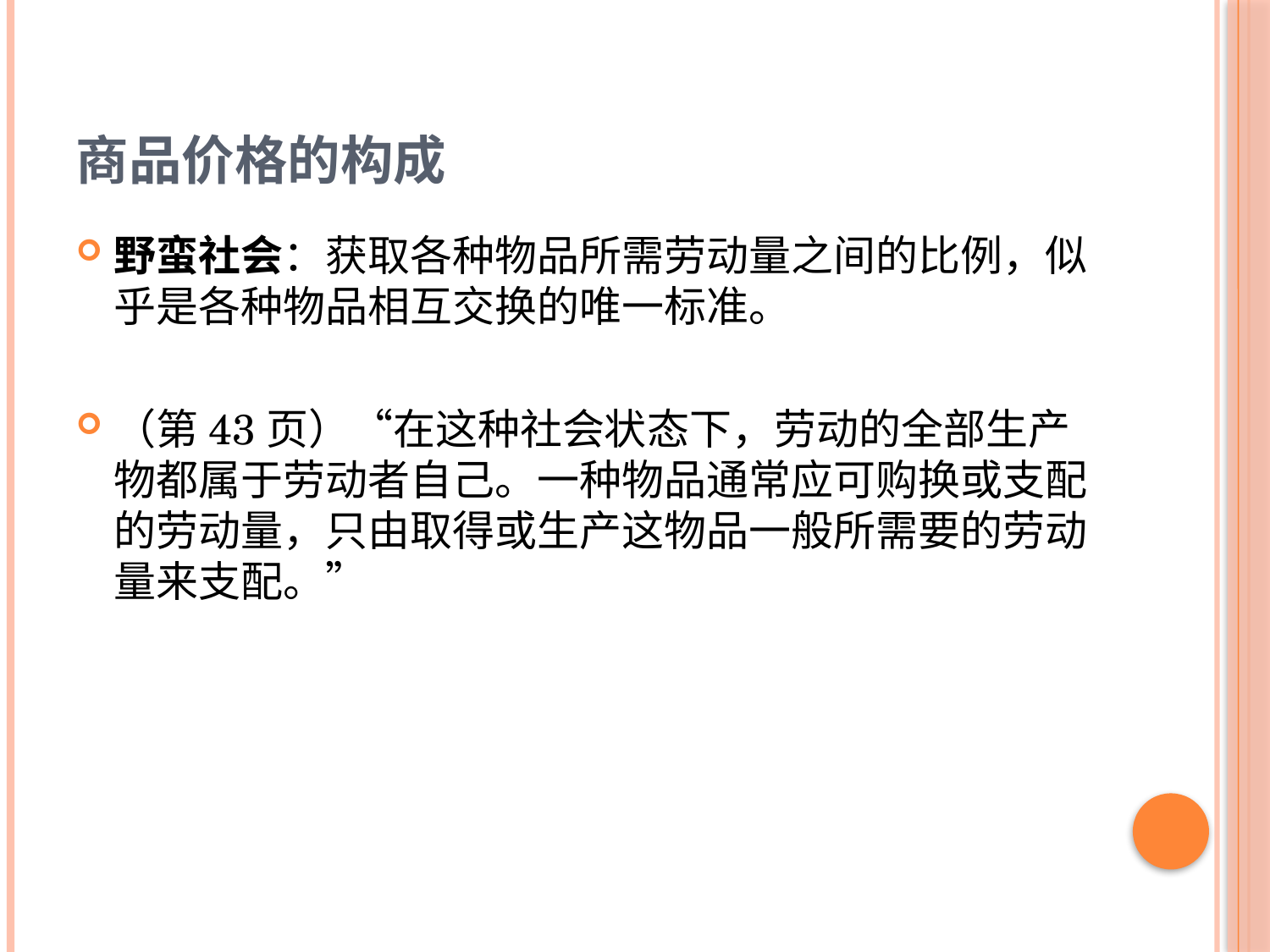

# 商品价格的构成
野蛮社会：获取各种物品所需劳动量之间的比例，似乎是各种物品相互交换的唯一标准。

（第43页）“在这种社会状态下，劳动的全部生产物都属于劳动者自己。一种物品通常应可购换或支配的劳动量，只由取得或生产这物品一般所需要的劳动量来支配。”